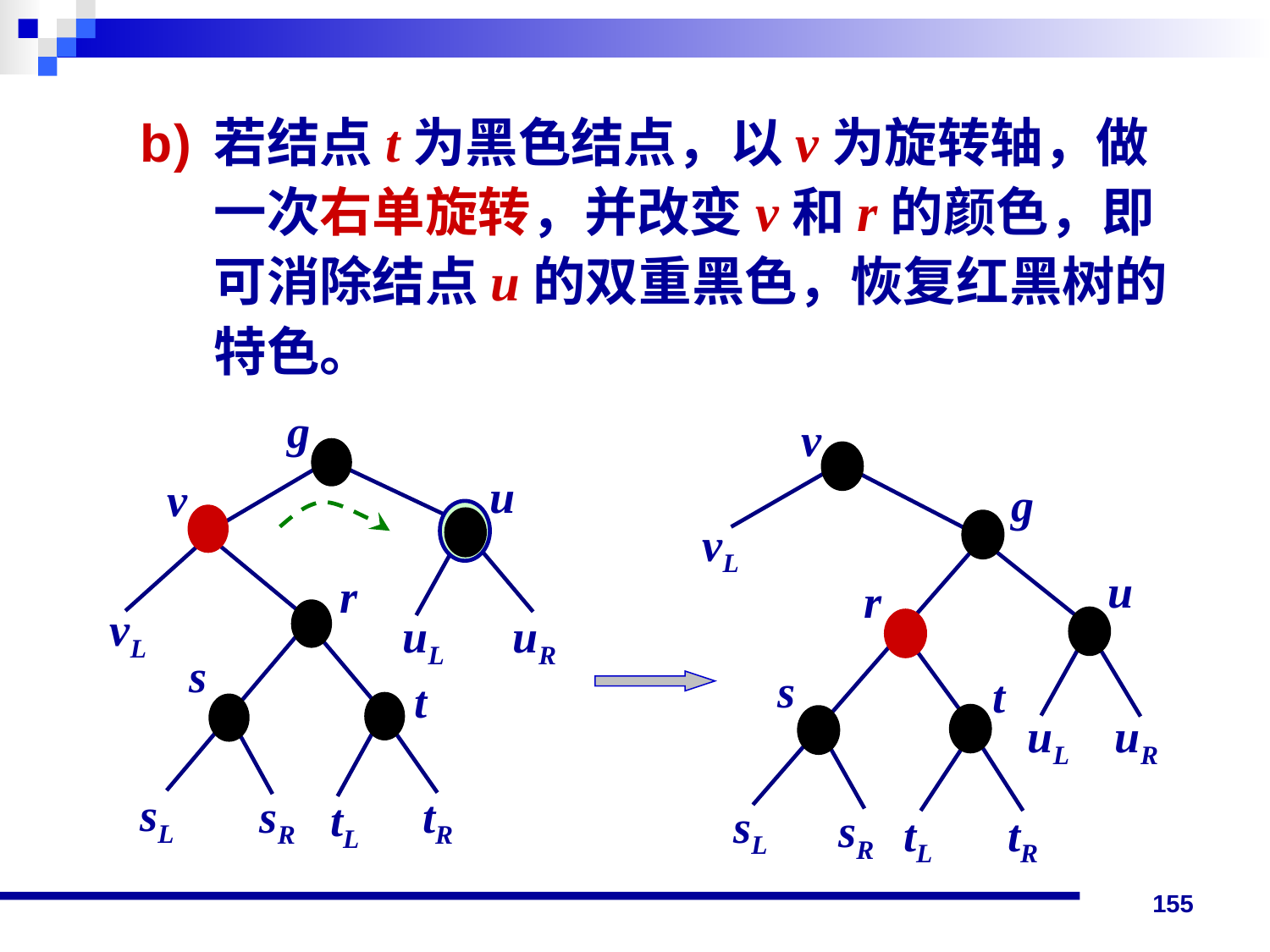

若结点t为黑色结点，以v为旋转轴，做一次右单旋转，并改变v和r的颜色，即可消除结点u的双重黑色，恢复红黑树的特色。
g

u

v

r
vL

uL      uR

s
t

sL
sR
tR
tL
v

g

vL

u
r

s
t
uL    uR

sL
sR
tL
tR

155